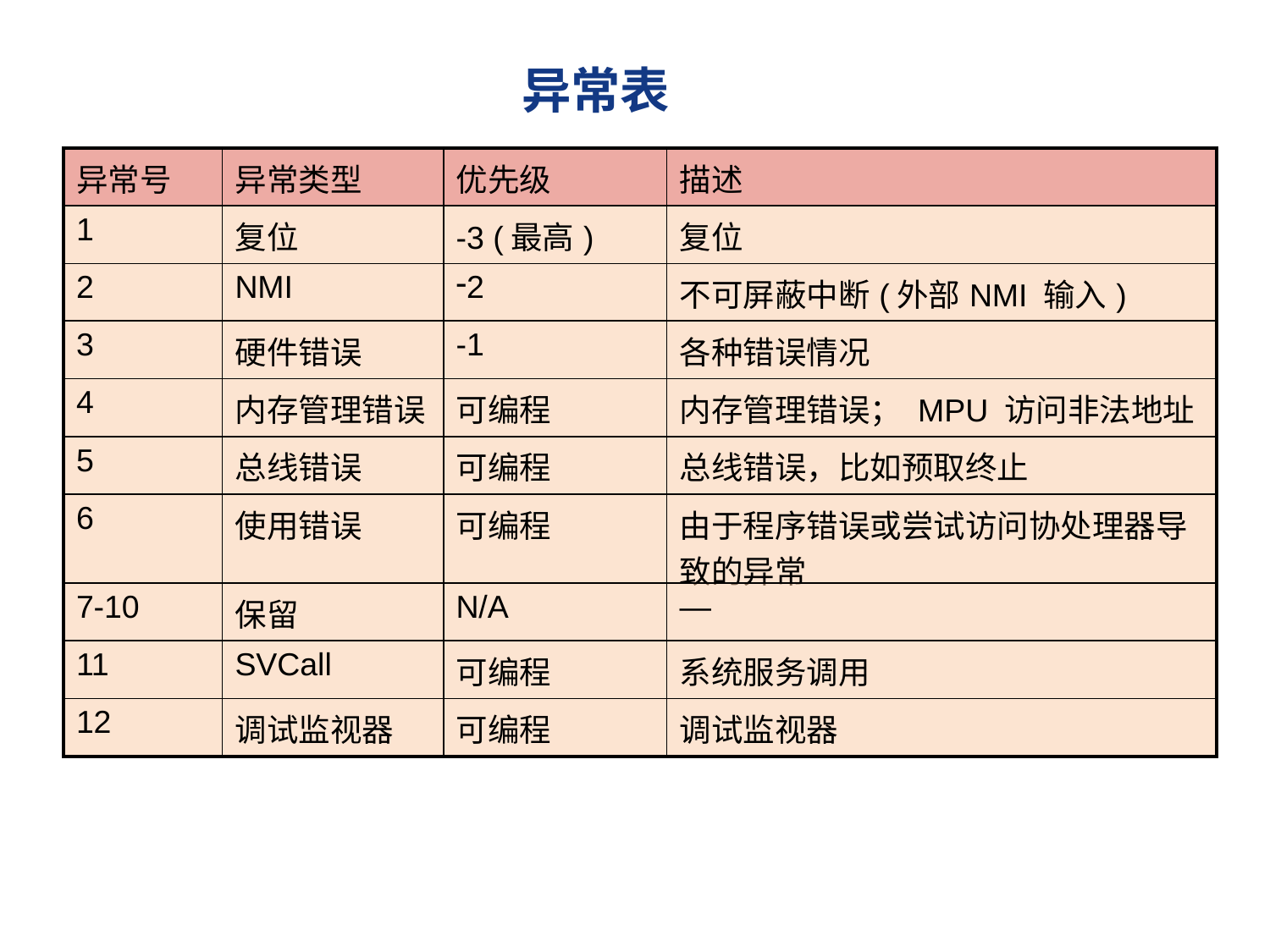

异常表
| 异常号 | 异常类型 | 优先级 | 描述 |
| --- | --- | --- | --- |
| 1 | 复位 | -3 (最高) | 复位 |
| 2 | NMI | 2 | 不可屏蔽中断(外部NMI 输入) |
| 3 | 硬件错误 | -1 | 各种错误情况 |
| 4 | 内存管理错误 | 可编程 | 内存管理错误； MPU 访问非法地址 |
| 5 | 总线错误 | 可编程 | 总线错误，比如预取终止 |
| 6 | 使用错误 | 可编程 | 由于程序错误或尝试访问协处理器导致的异常 |
| 7-10 | 保留 | N/A | — |
| 11 | SVCall | 可编程 | 系统服务调用 |
| 12 | 调试监视器 | 可编程 | 调试监视器 |